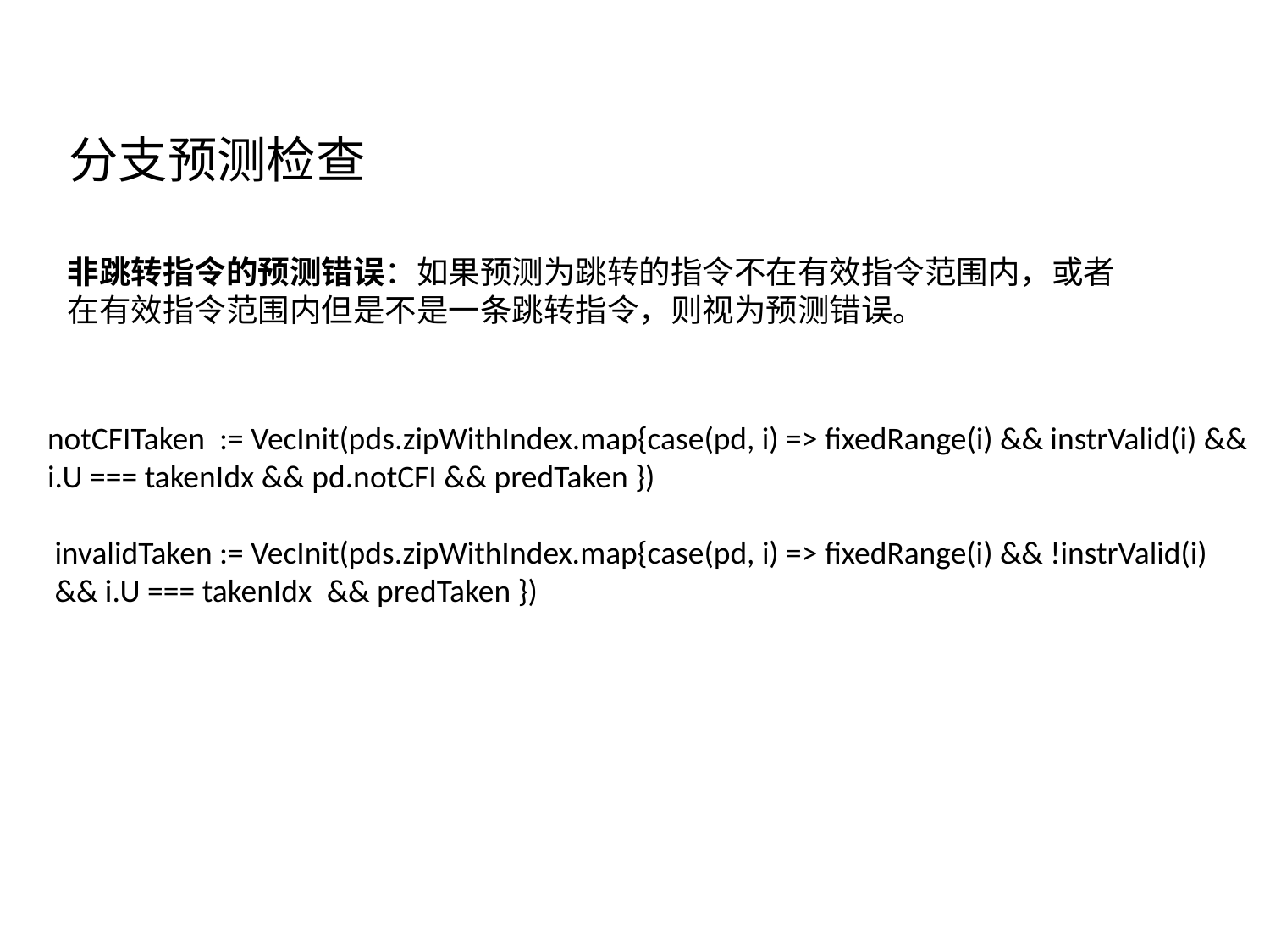

分支预测检查
非跳转指令的预测错误：如果预测为跳转的指令不在有效指令范围内，或者在有效指令范围内但是不是一条跳转指令，则视为预测错误。

notCFITaken  := VecInit(pds.zipWithIndex.map{case(pd, i) => fixedRange(i) && instrValid(i) && i.U === takenIdx && pd.notCFI && predTaken })

 invalidTaken := VecInit(pds.zipWithIndex.map{case(pd, i) => fixedRange(i) && !instrValid(i)  && i.U === takenIdx  && predTaken })